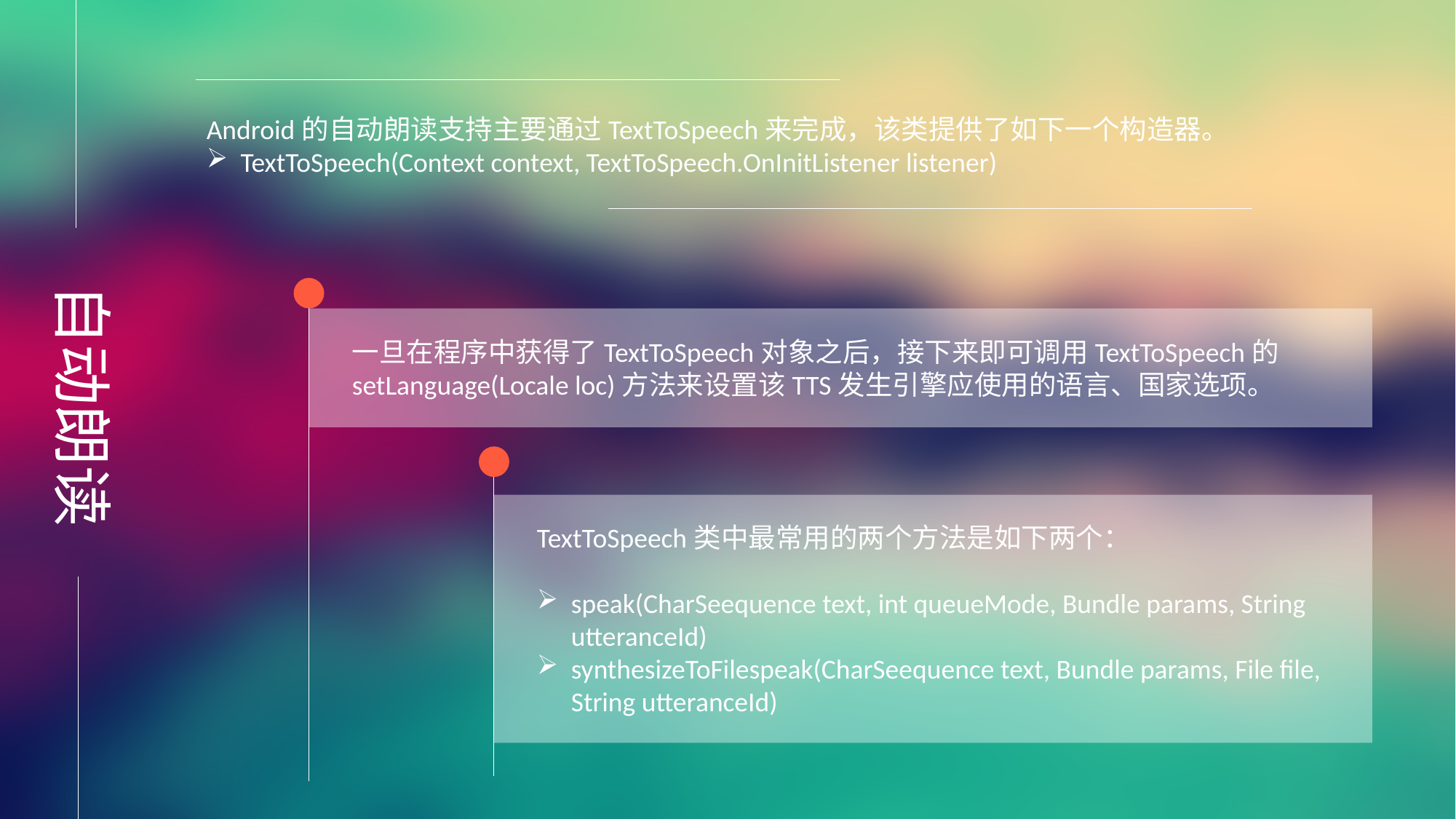

Android的自动朗读支持主要通过TextToSpeech来完成，该类提供了如下一个构造器。
TextToSpeech(Context context, TextToSpeech.OnInitListener listener)
自动朗读

一旦在程序中获得了TextToSpeech对象之后，接下来即可调用TextToSpeech的setLanguage(Locale loc)方法来设置该TTS发生引擎应使用的语言、国家选项。
TextToSpeech类中最常用的两个方法是如下两个：

speak(CharSeequence text, int queueMode, Bundle params, String utteranceId)
synthesizeToFilespeak(CharSeequence text, Bundle params, File file, String utteranceId)